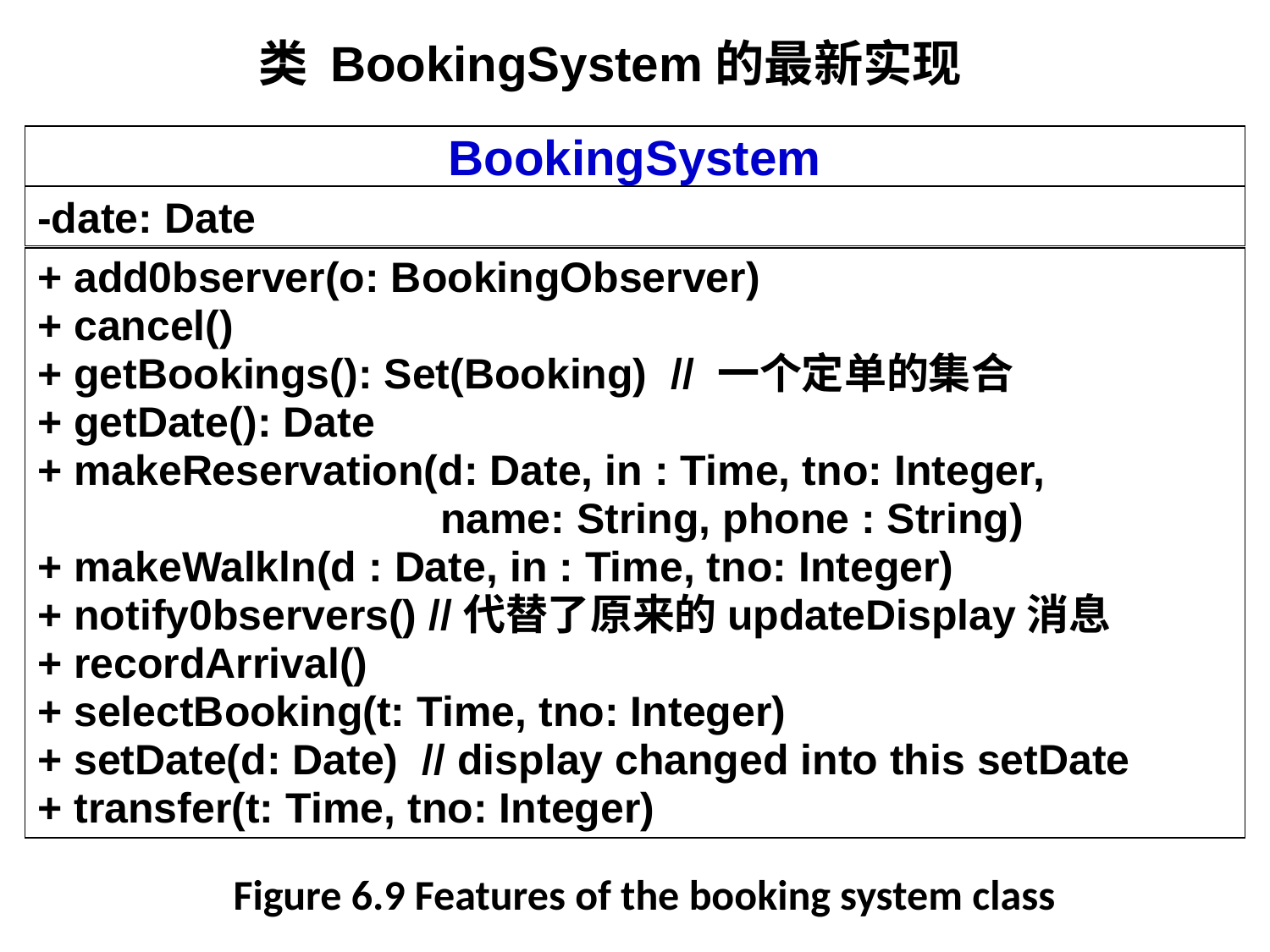

类 BookingSystem的最新实现
BookingSystem
-date: Date
+ add0bserver(o: BookingObserver)
+ cancel()
+ getBookings(): Set(Booking)  // 一个定单的集合
+ getDate(): Date
+ makeReservation(d: Date, in : Time, tno: Integer,
                                  name: String, phone : String)
+ makeWalkln(d : Date, in : Time, tno: Integer)
+ notify0bservers() //代替了原来的updateDisplay消息
+ recordArrival()
+ selectBooking(t: Time, tno: Integer)
+ setDate(d: Date)  // display changed into this setDate
+ transfer(t: Time, tno: Integer)
  Figure 6.9 Features of the booking system class